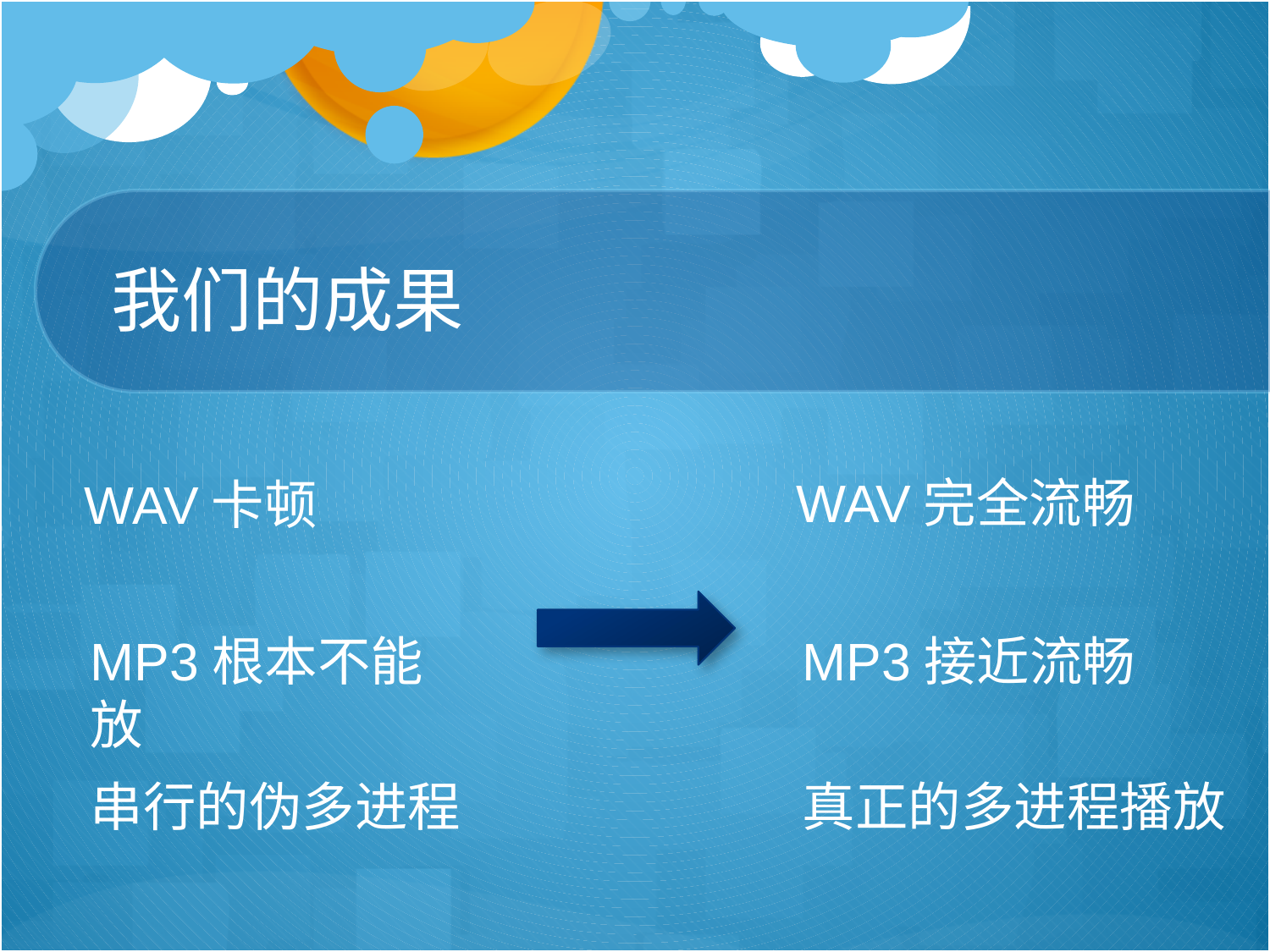

# 我们的成果
WAV完全流畅
MP3接近流畅
真正的多进程播放
WAV卡顿
MP3根本不能放
串行的伪多进程